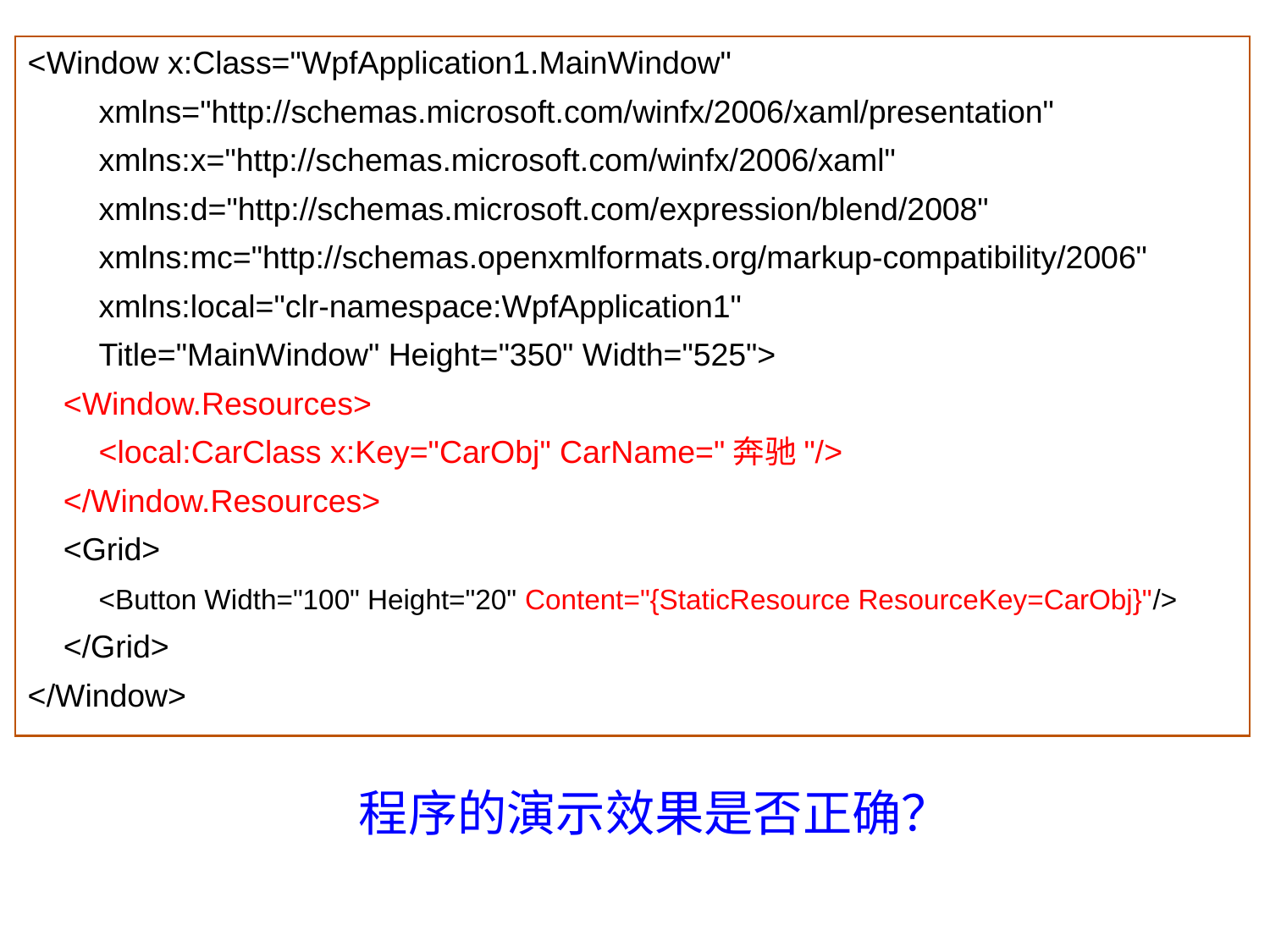

<Window x:Class="WpfApplication1.MainWindow"
        xmlns="http://schemas.microsoft.com/winfx/2006/xaml/presentation"
        xmlns:x="http://schemas.microsoft.com/winfx/2006/xaml"
        xmlns:d="http://schemas.microsoft.com/expression/blend/2008"
        xmlns:mc="http://schemas.openxmlformats.org/markup-compatibility/2006"
        xmlns:local="clr-namespace:WpfApplication1"
        Title="MainWindow" Height="350" Width="525">
    <Window.Resources>
        <local:CarClass x:Key="CarObj" CarName="奔驰"/>
    </Window.Resources>
    <Grid>
        <Button Width="100" Height="20" Content="{StaticResource ResourceKey=CarObj}"/>
    </Grid>
</Window>
程序的演示效果是否正确？